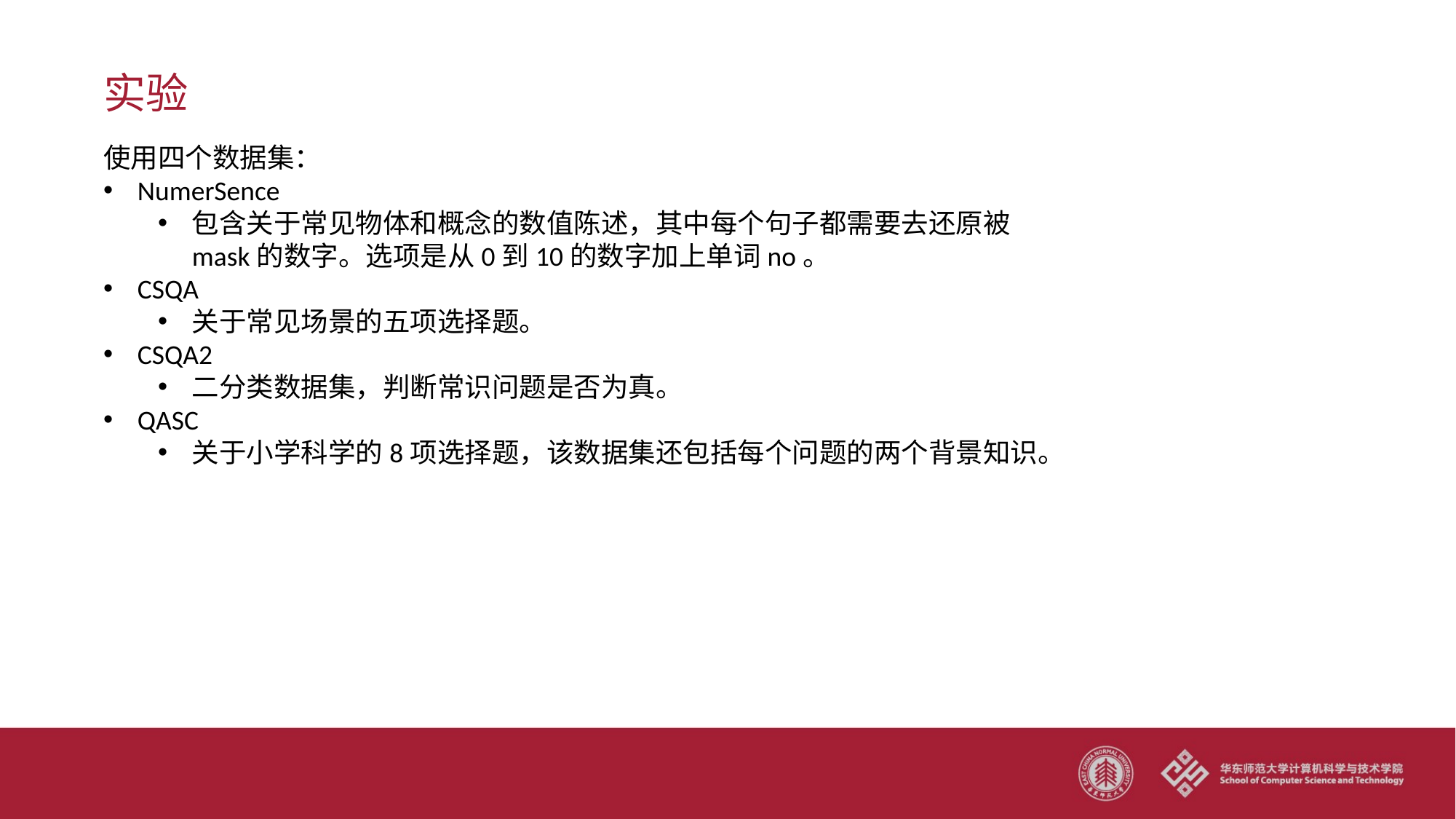

实验
使用四个数据集：
NumerSence
包含关于常见物体和概念的数值陈述，其中每个句子都需要去还原被mask的数字。选项是从0到10的数字加上单词no。
CSQA
关于常见场景的五项选择题。
CSQA2
二分类数据集，判断常识问题是否为真。
QASC
关于小学科学的8项选择题，该数据集还包括每个问题的两个背景知识。